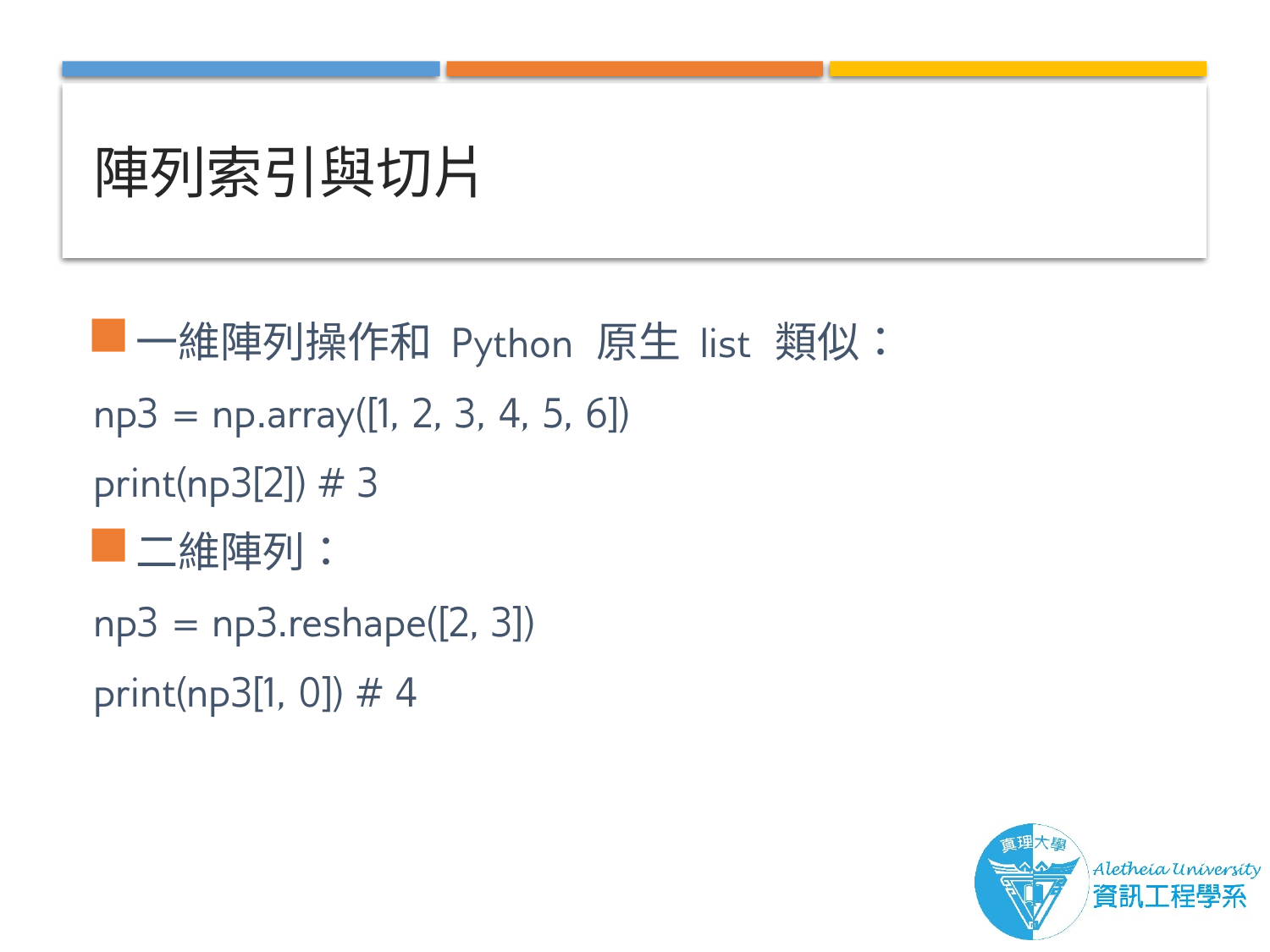

# 陣列索引與切片
一維陣列操作和 Python 原生 list 類似：
np3 = np.array([1, 2, 3, 4, 5, 6])
print(np3[2]) # 3
二維陣列：
np3 = np3.reshape([2, 3])
print(np3[1, 0]) # 4